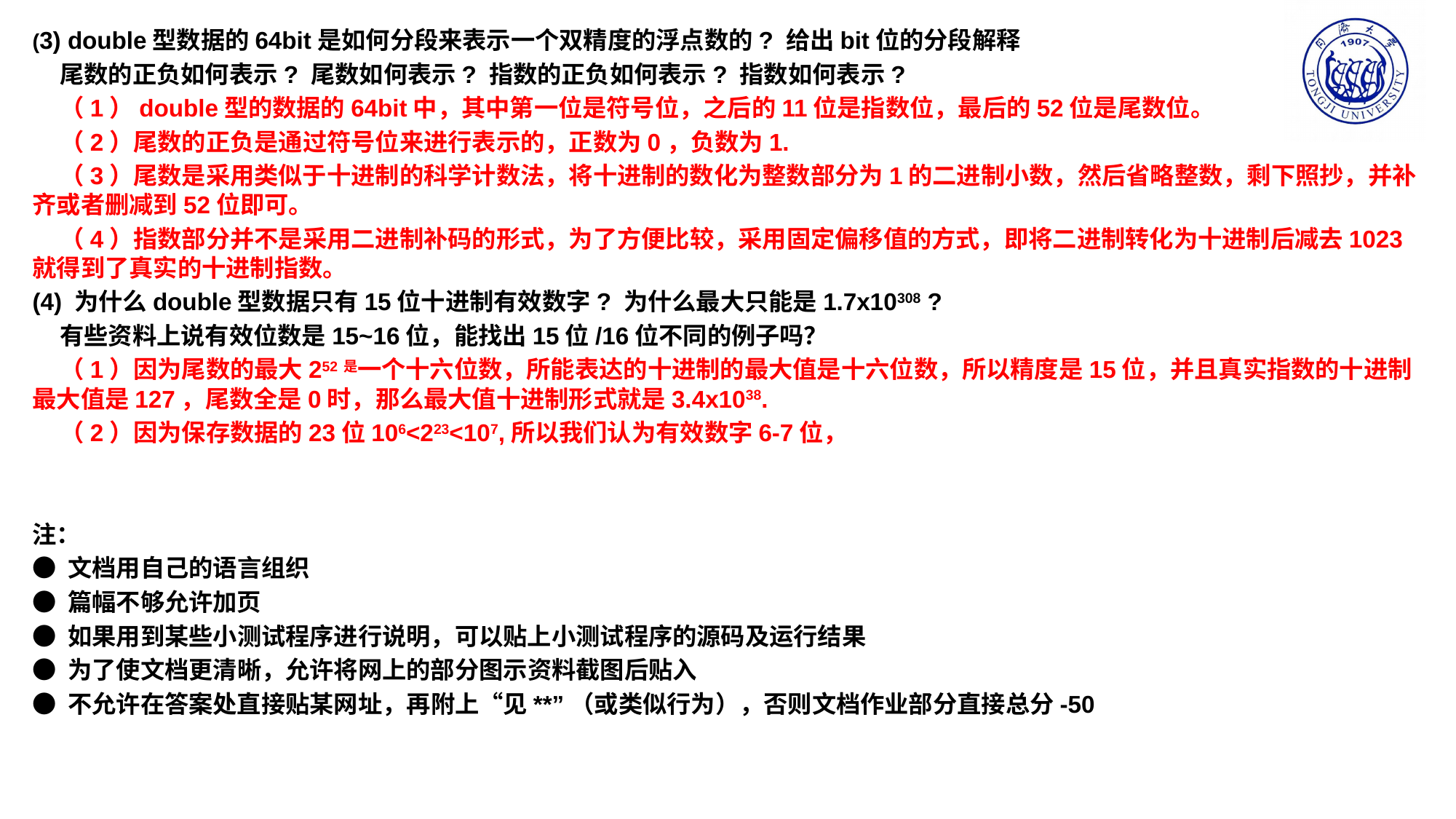

(3) double型数据的64bit是如何分段来表示一个双精度的浮点数的? 给出bit位的分段解释
    尾数的正负如何表示? 尾数如何表示? 指数的正负如何表示? 指数如何表示?
    （1）double型的数据的64bit中，其中第一位是符号位，之后的11位是指数位，最后的52位是尾数位。
    （2）尾数的正负是通过符号位来进行表示的，正数为0，负数为1.
    （3）尾数是采用类似于十进制的科学计数法，将十进制的数化为整数部分为1的二进制小数，然后省略整数，剩下照抄，并补齐或者删减到52位即可。
    （4）指数部分并不是采用二进制补码的形式，为了方便比较，采用固定偏移值的方式，即将二进制转化为十进制后减去1023就得到了真实的十进制指数。
(4) 为什么double型数据只有15位十进制有效数字? 为什么最大只能是1.7x10308 ?
    有些资料上说有效位数是15~16位，能找出15位/16位不同的例子吗？
    （1）因为尾数的最大252是一个十六位数，所能表达的十进制的最大值是十六位数，所以精度是15位，并且真实指数的十进制最大值是127，尾数全是0时，那么最大值十进制形式就是3.4x1038.
    （2）因为保存数据的23位106<223<107,所以我们认为有效数字6-7位，

注：
● 文档用自己的语言组织
● 篇幅不够允许加页
● 如果用到某些小测试程序进行说明，可以贴上小测试程序的源码及运行结果
● 为了使文档更清晰，允许将网上的部分图示资料截图后贴入
● 不允许在答案处直接贴某网址，再附上“见**”（或类似行为），否则文档作业部分直接总分-50